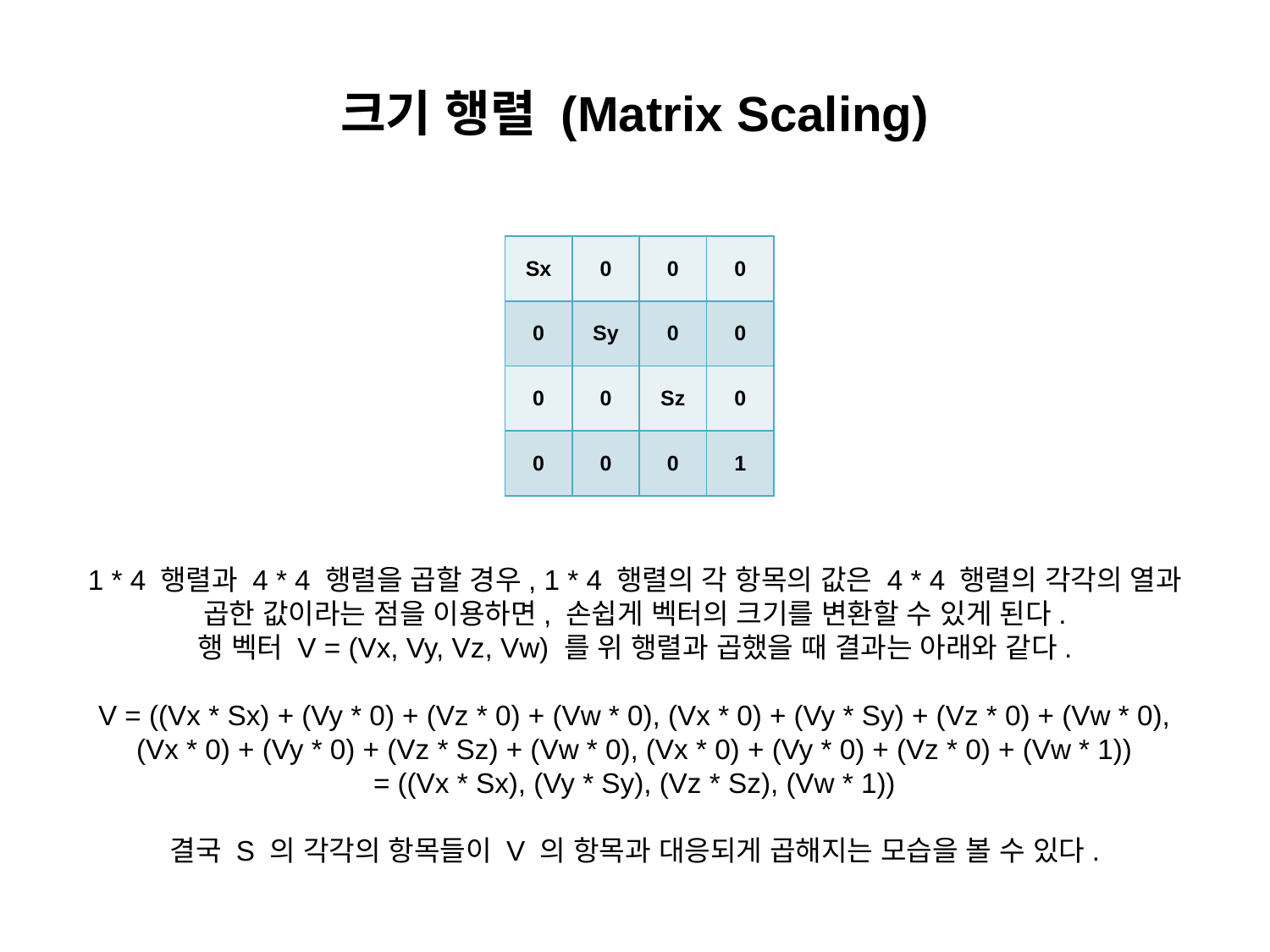

크기 행렬 (Matrix Scaling)
| Sx | 0 | 0 | 0 |
| --- | --- | --- | --- |
| 0 | Sy | 0 | 0 |
| 0 | 0 | Sz | 0 |
| 0 | 0 | 0 | 1 |
1 * 4 행렬과 4 * 4 행렬을 곱할 경우, 1 * 4 행렬의 각 항목의 값은 4 * 4 행렬의 각각의 열과
곱한 값이라는 점을 이용하면, 손쉽게 벡터의 크기를 변환할 수 있게 된다.
행 벡터 V = (Vx, Vy, Vz, Vw) 를 위 행렬과 곱했을 때 결과는 아래와 같다.

V = ((Vx * Sx) + (Vy * 0) + (Vz * 0) + (Vw * 0), (Vx * 0) + (Vy * Sy) + (Vz * 0) + (Vw * 0),
(Vx * 0) + (Vy * 0) + (Vz * Sz) + (Vw * 0), (Vx * 0) + (Vy * 0) + (Vz * 0) + (Vw * 1))
= ((Vx * Sx), (Vy * Sy), (Vz * Sz), (Vw * 1))

결국 S 의 각각의 항목들이 V 의 항목과 대응되게 곱해지는 모습을 볼 수 있다.